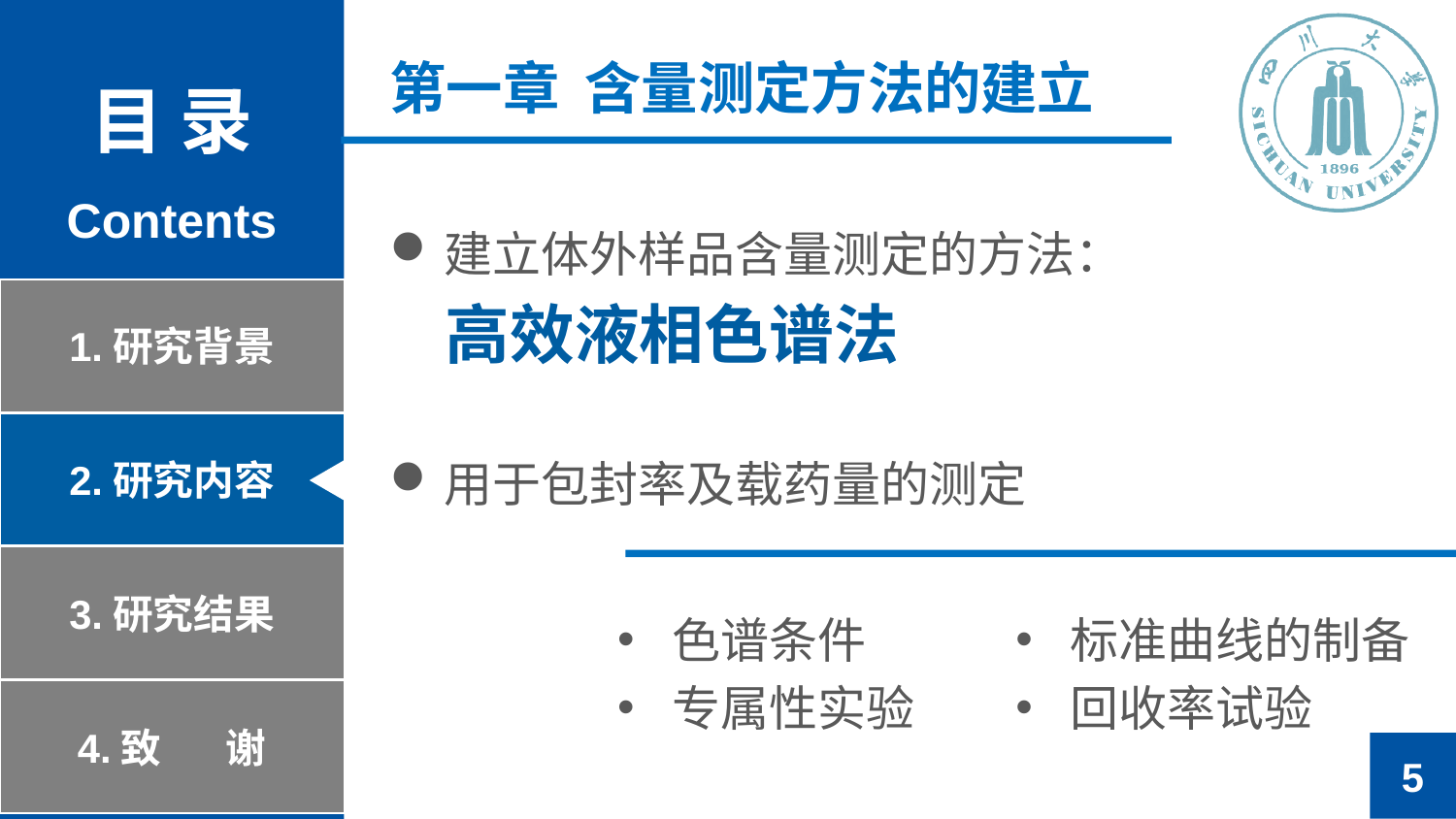

第一章  含量测定方法的建立

建立体外样品含量测定的方法：
    高效液相色谱法

用于包封率及载药量的测定

色谱条件
专属性实验
标准曲线的制备
回收率试验

5